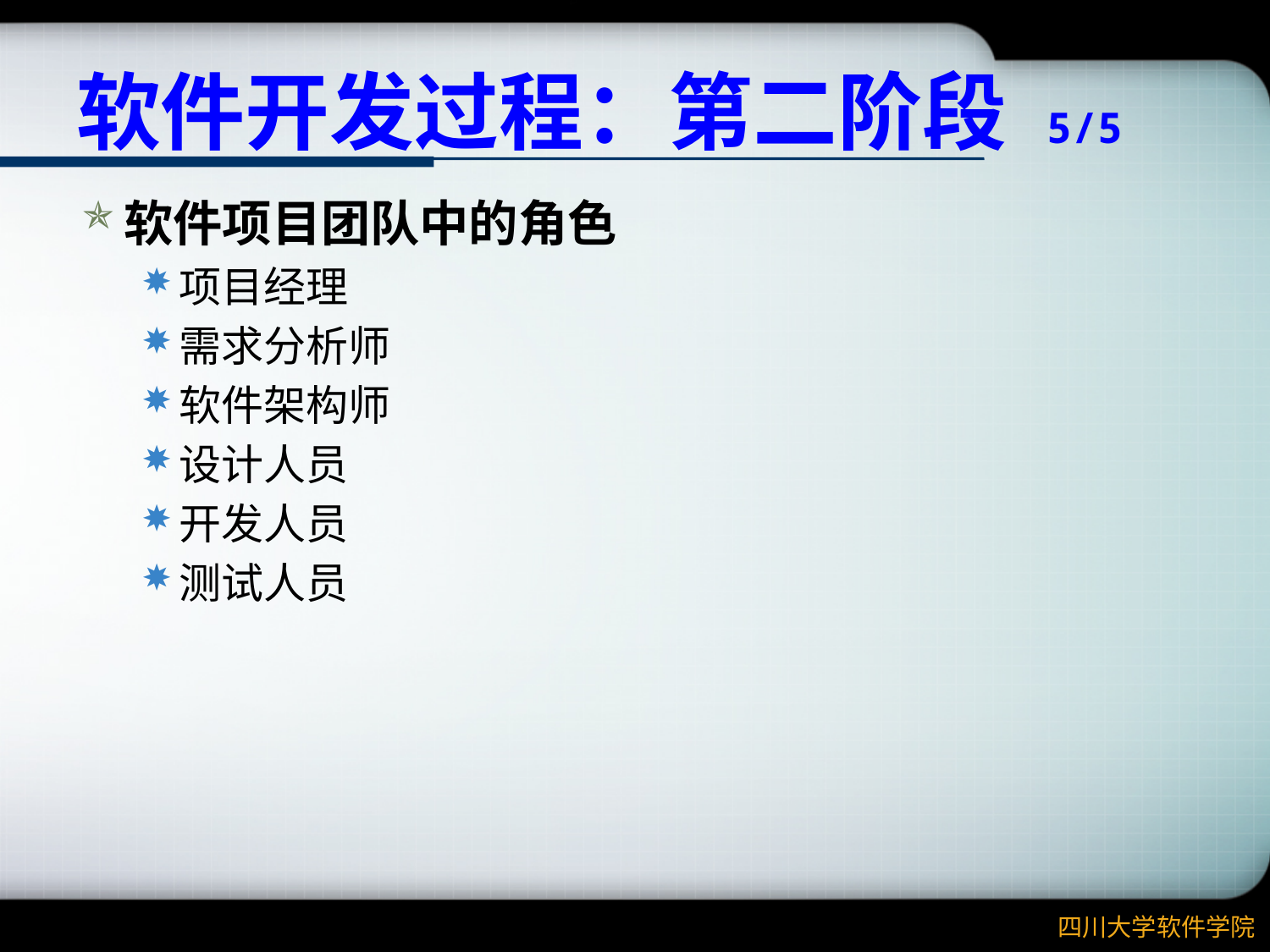

# 软件开发过程：第二阶段 5/5
软件项目团队中的角色
项目经理
需求分析师
软件架构师
设计人员
开发人员
测试人员